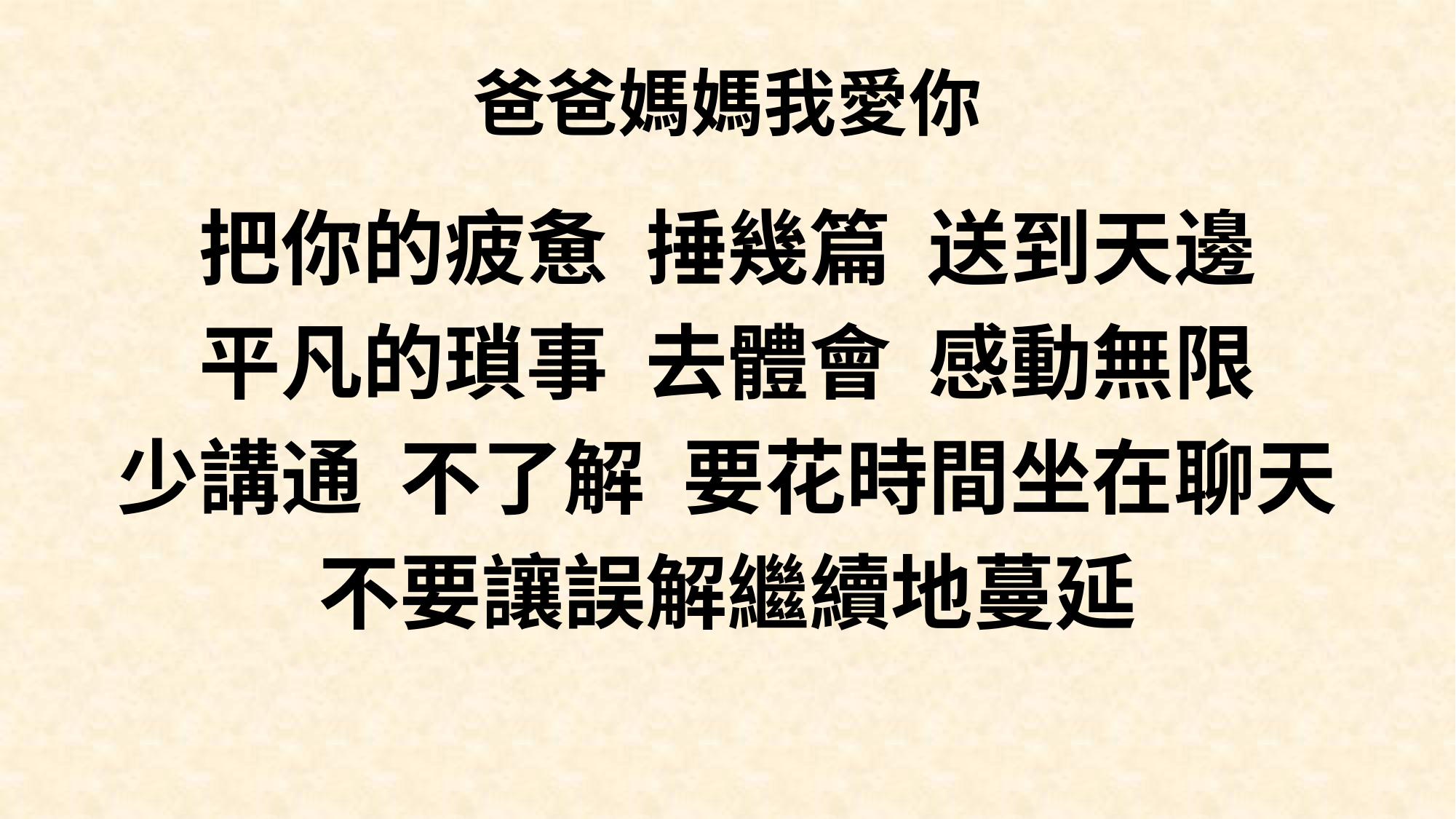

# 爸爸媽媽我愛你
把你的疲惫  捶幾篇  送到天邊
平凡的瑣事  去體會  感動無限
少講通  不了解  要花時間坐在聊天
不要讓誤解繼續地蔓延